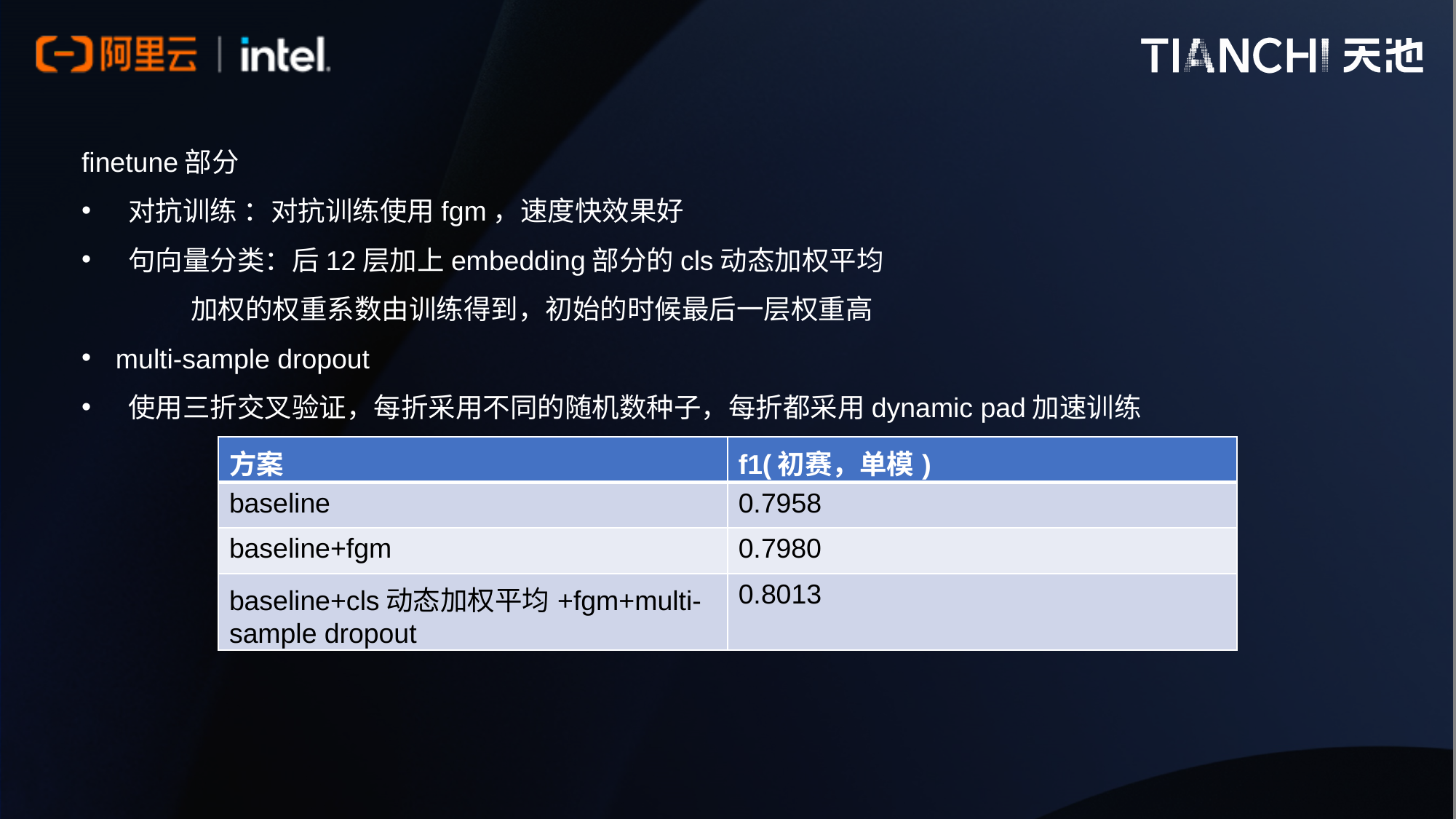

finetune部分
 对抗训练 ：对抗训练使用fgm，速度快效果好
 句向量分类：后12层加上embedding部分的cls动态加权平均
	加权的权重系数由训练得到，初始的时候最后一层权重高
multi-sample dropout
 使用三折交叉验证，每折采用不同的随机数种子，每折都采用dynamic pad加速训练

| 方案 | f1(初赛，单模) |
| --- | --- |
| baseline | 0.7958 |
| baseline+fgm | 0.7980 |
| baseline+cls动态加权平均+fgm+multi-sample dropout | 0.8013 |